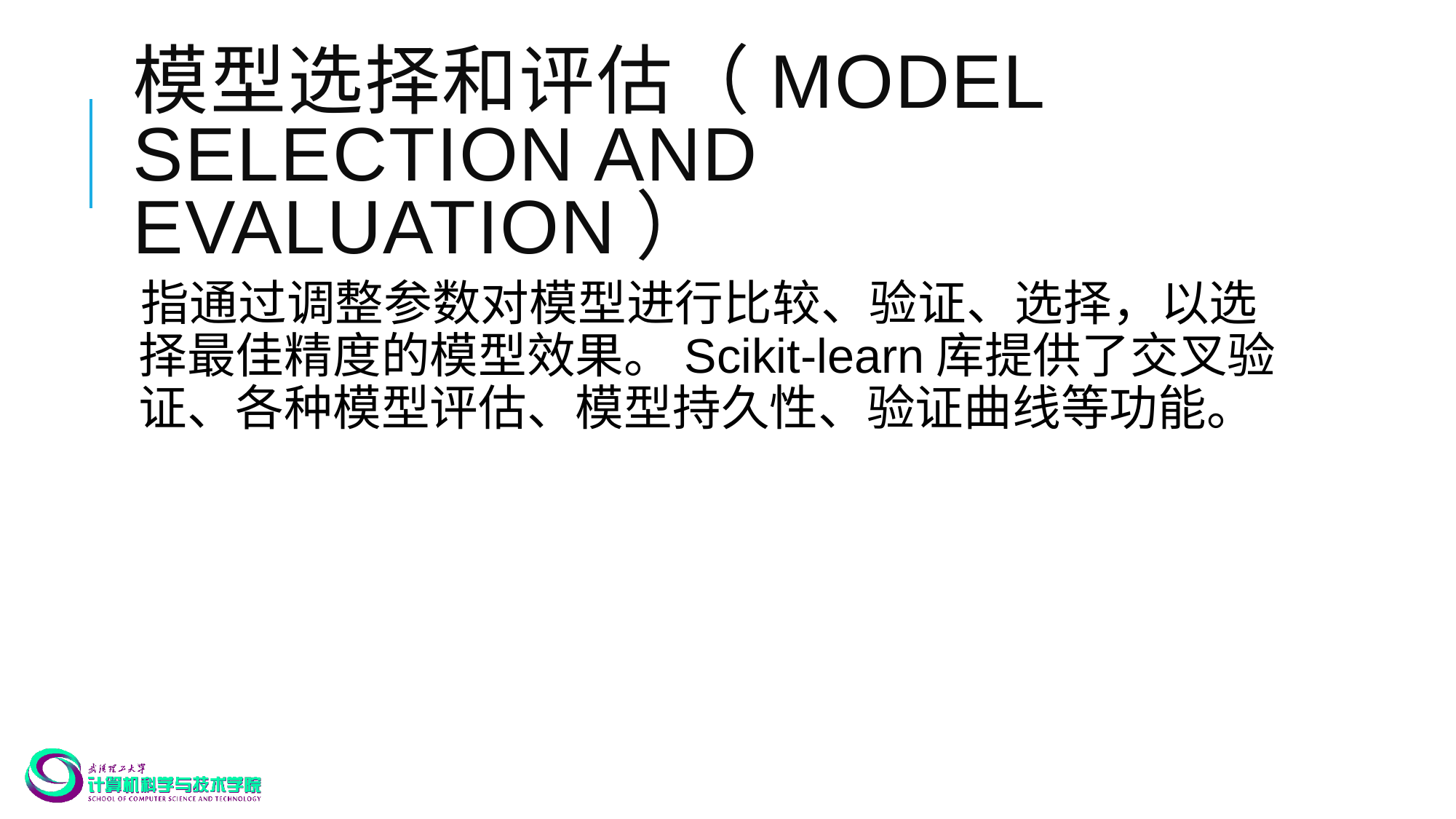

# 模型选择和评估（Model Selection and Evaluation）
指通过调整参数对模型进行比较、验证、选择，以选择最佳精度的模型效果。Scikit-learn库提供了交叉验证、各种模型评估、模型持久性、验证曲线等功能。